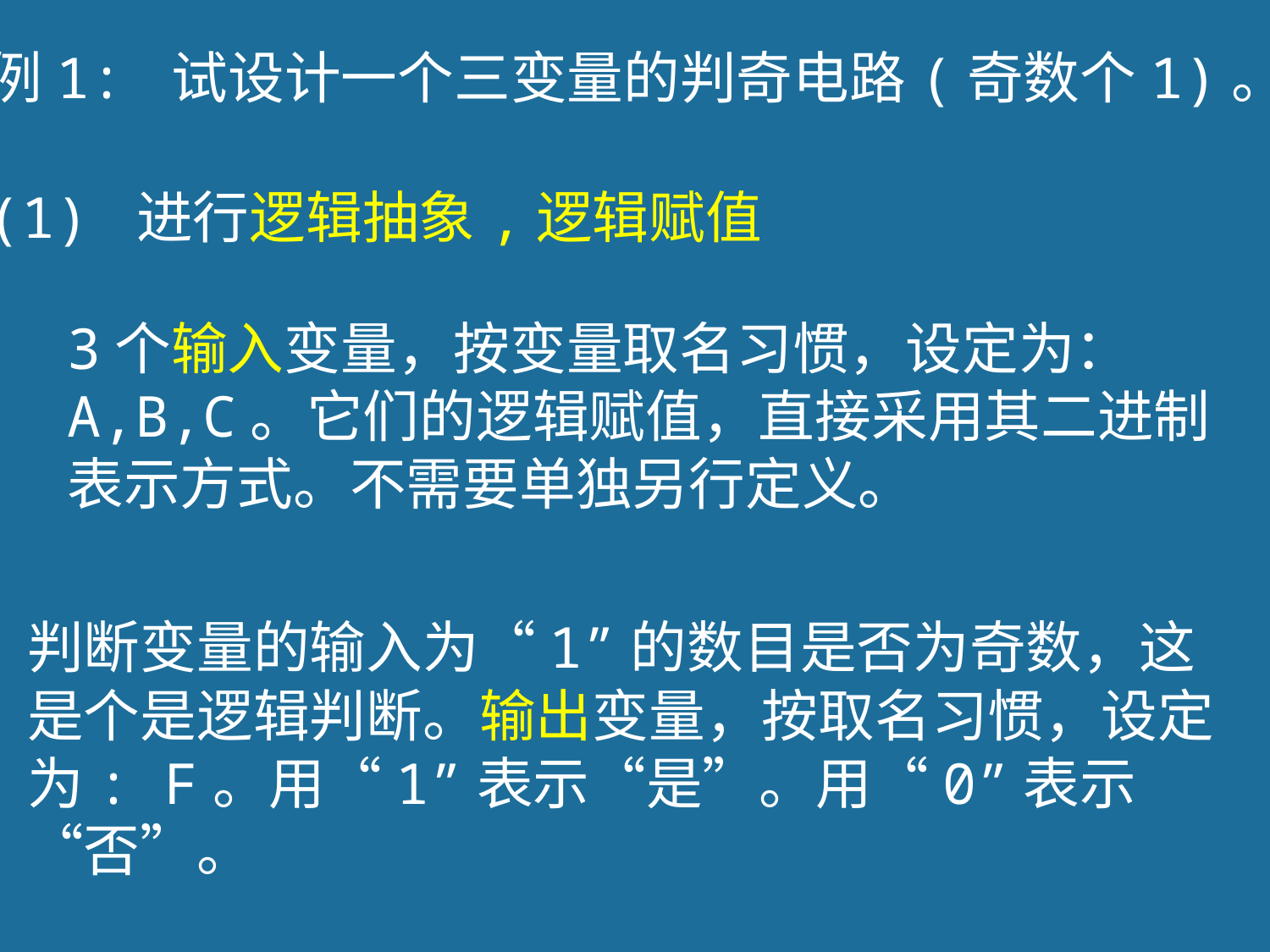

例1: 试设计一个三变量的判奇电路(奇数个1)。
(1) 进行逻辑抽象,逻辑赋值
3个输入变量，按变量取名习惯，设定为：A,B,C。它们的逻辑赋值，直接采用其二进制表示方式。不需要单独另行定义。
判断变量的输入为“1”的数目是否为奇数，这是个是逻辑判断。输出变量，按取名习惯，设定为: F。用“1”表示“是”。用“0”表示“否”。
13